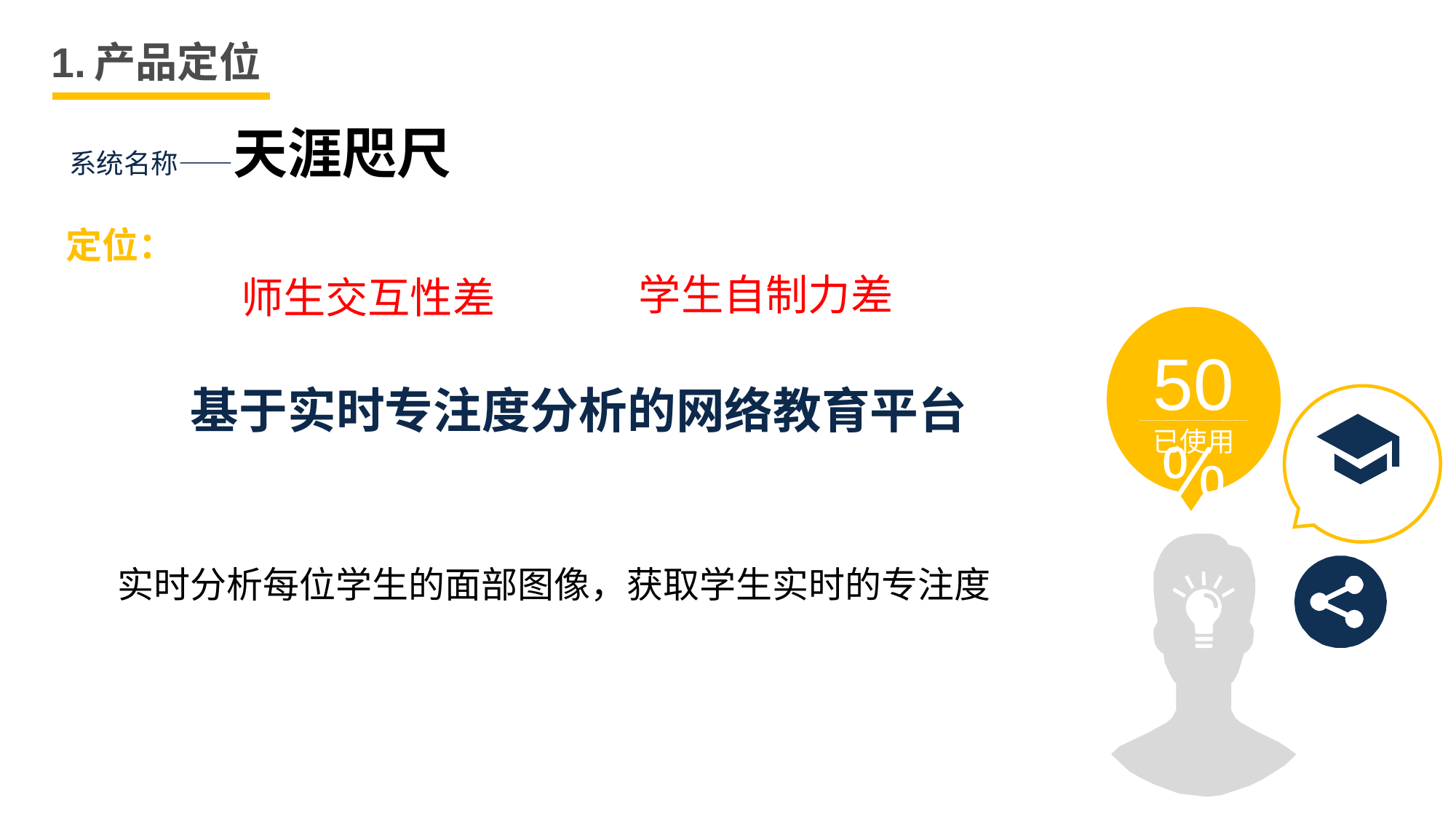

# 1.产品定位
系统名称——天涯咫尺
定位：
学生自制力差
师生交互性差

50%
已使用
基于实时专注度分析的网络教育平台

实时分析每位学生的面部图像，获取学生实时的专注度